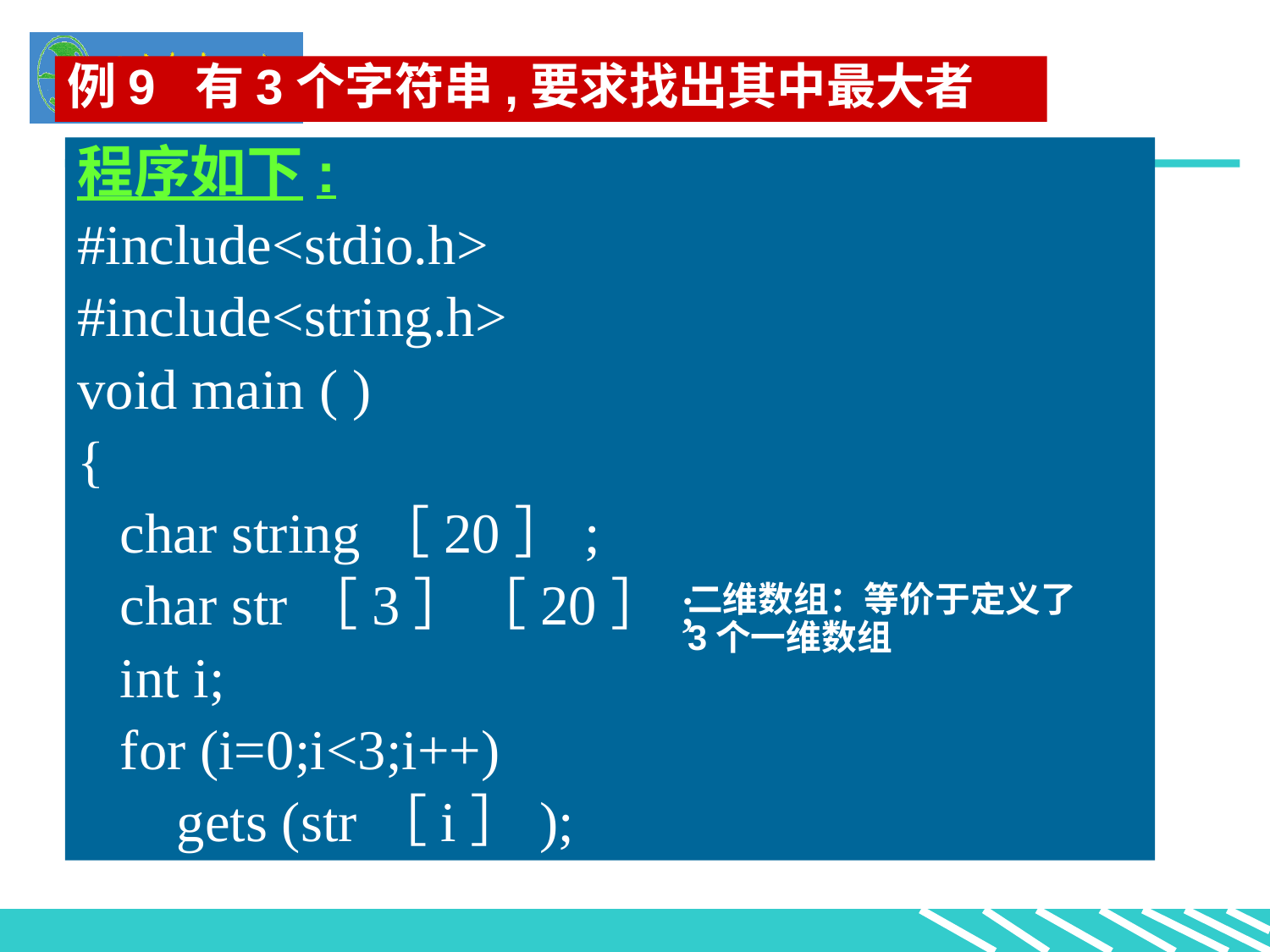

例9  有3个字符串,要求找出其中最大者
程序如下:
#include<stdio.h>
#include<string.h>
void main ( )
{
   char string［20］;
   char str［3］［20］;
   int i;
   for (i=0;i<3;i++)
       gets (str［i］);
二维数组：等价于定义了3个一维数组